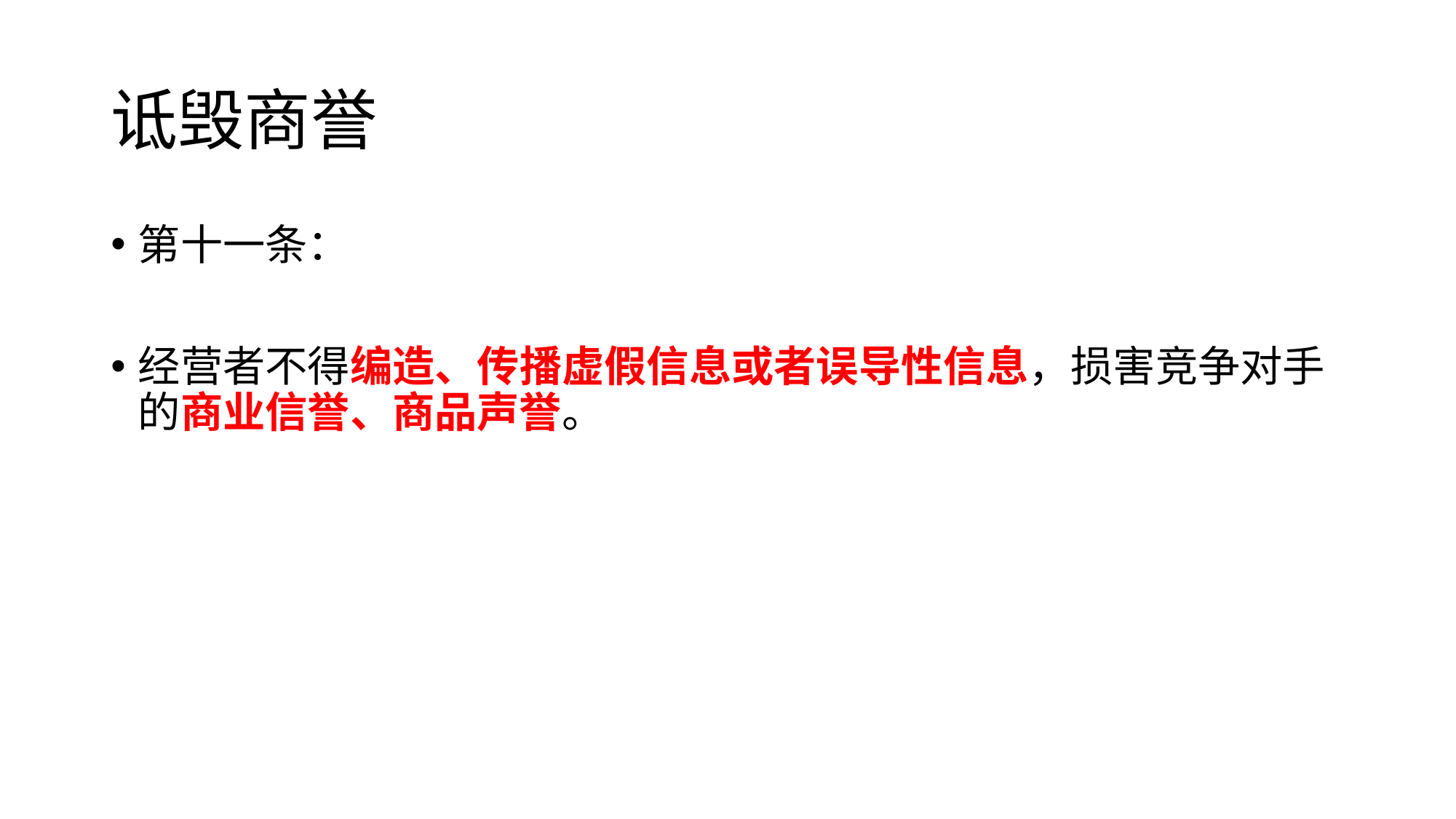

# 诋毁商誉
第十一条：

经营者不得编造、传播虚假信息或者误导性信息，损害竞争对手的商业信誉、商品声誉。